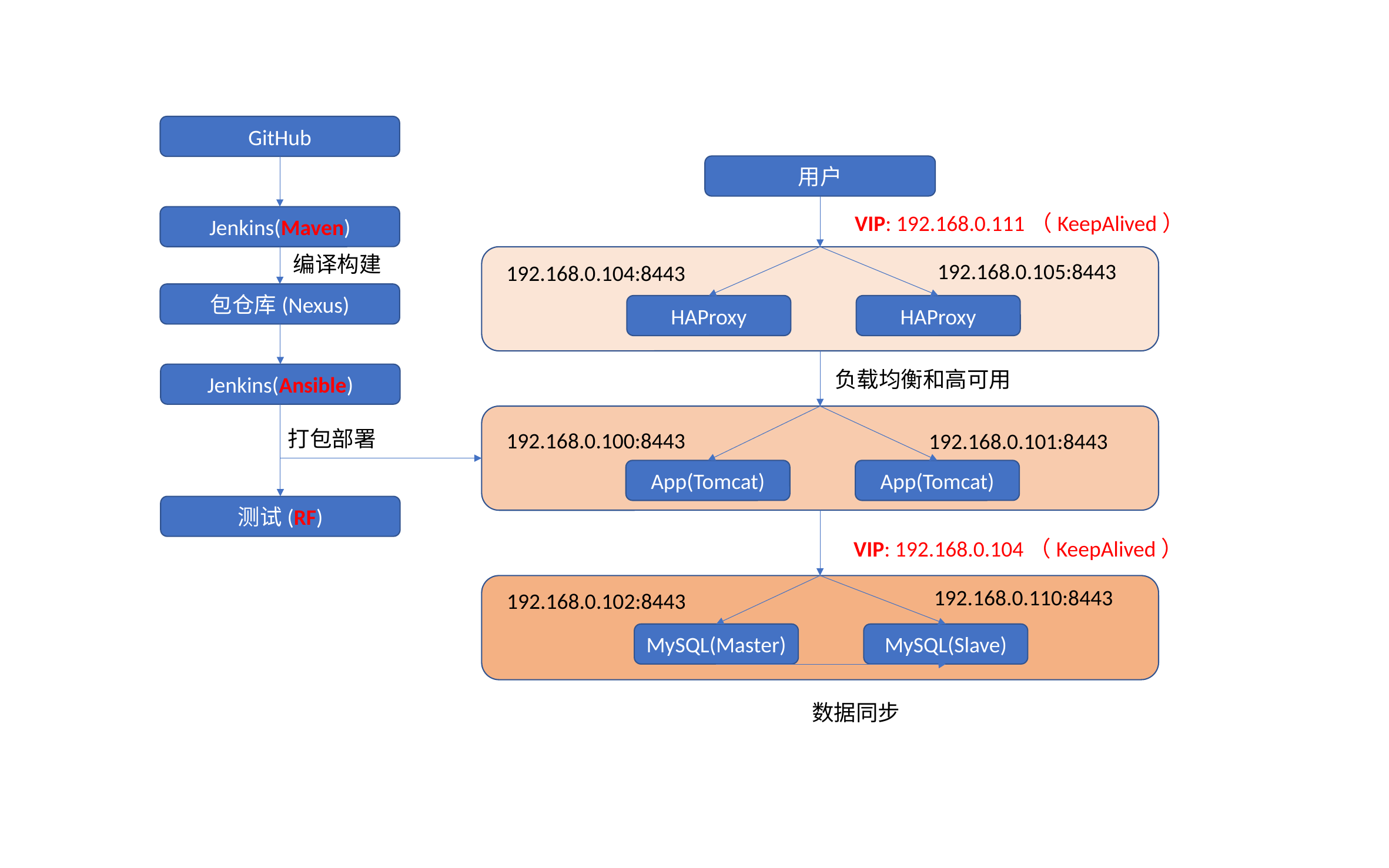

GitHub
用户
VIP: 192.168.0.111（KeepAlived）
Jenkins(Maven)
编译构建

192.168.0.105:8443
192.168.0.104:8443
包仓库(Nexus)
HAProxy
HAProxy
负载均衡和高可用
Jenkins(Ansible)

打包部署
192.168.0.100:8443
192.168.0.101:8443
App(Tomcat)
App(Tomcat)
测试(RF)
VIP: 192.168.0.104（KeepAlived）

192.168.0.110:8443
192.168.0.102:8443
MySQL(Slave)
MySQL(Master)
数据同步